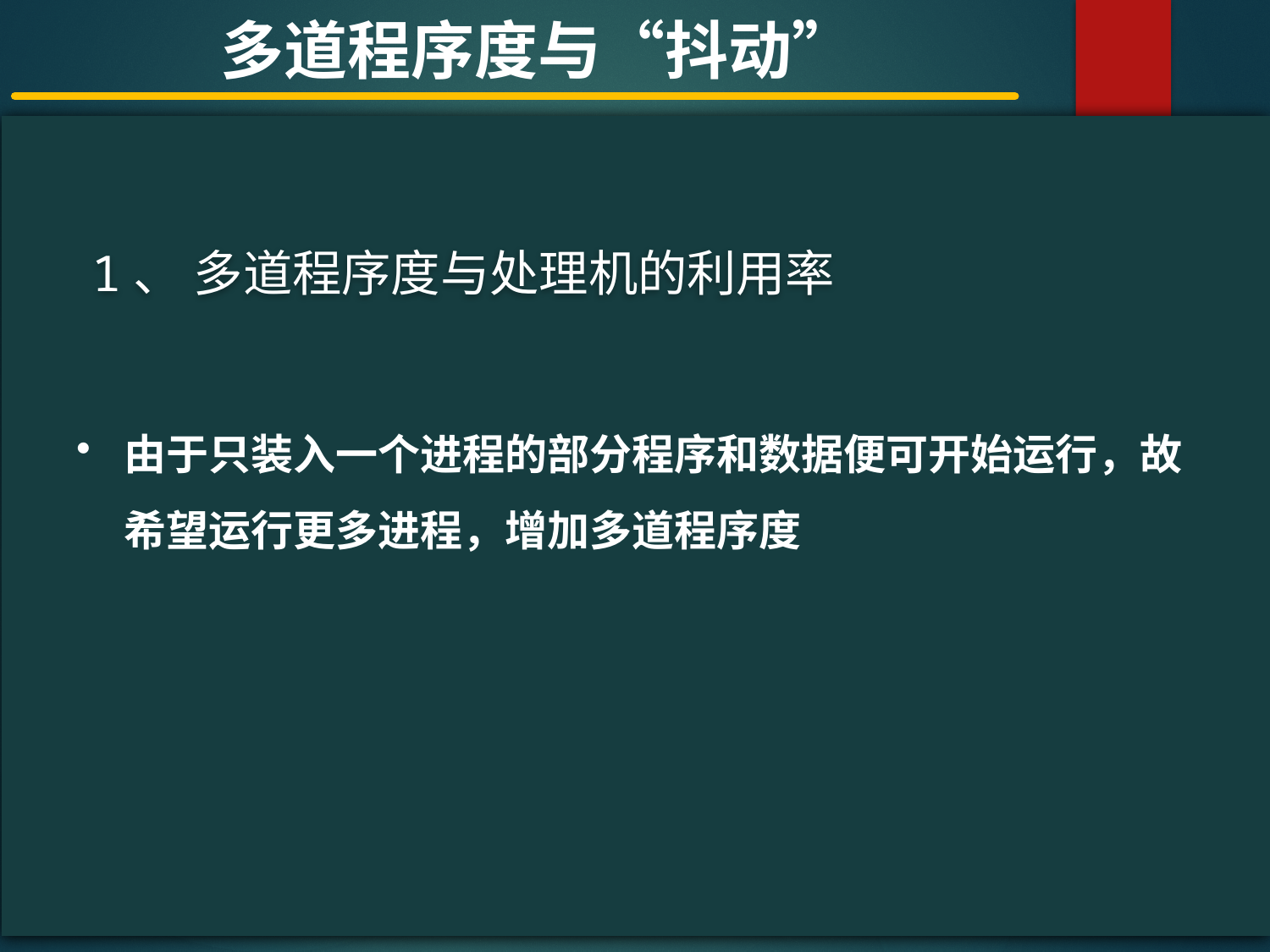

多道程序度与“抖动”
#
1、 多道程序度与处理机的利用率
由于只装入一个进程的部分程序和数据便可开始运行，故希望运行更多进程，增加多道程序度